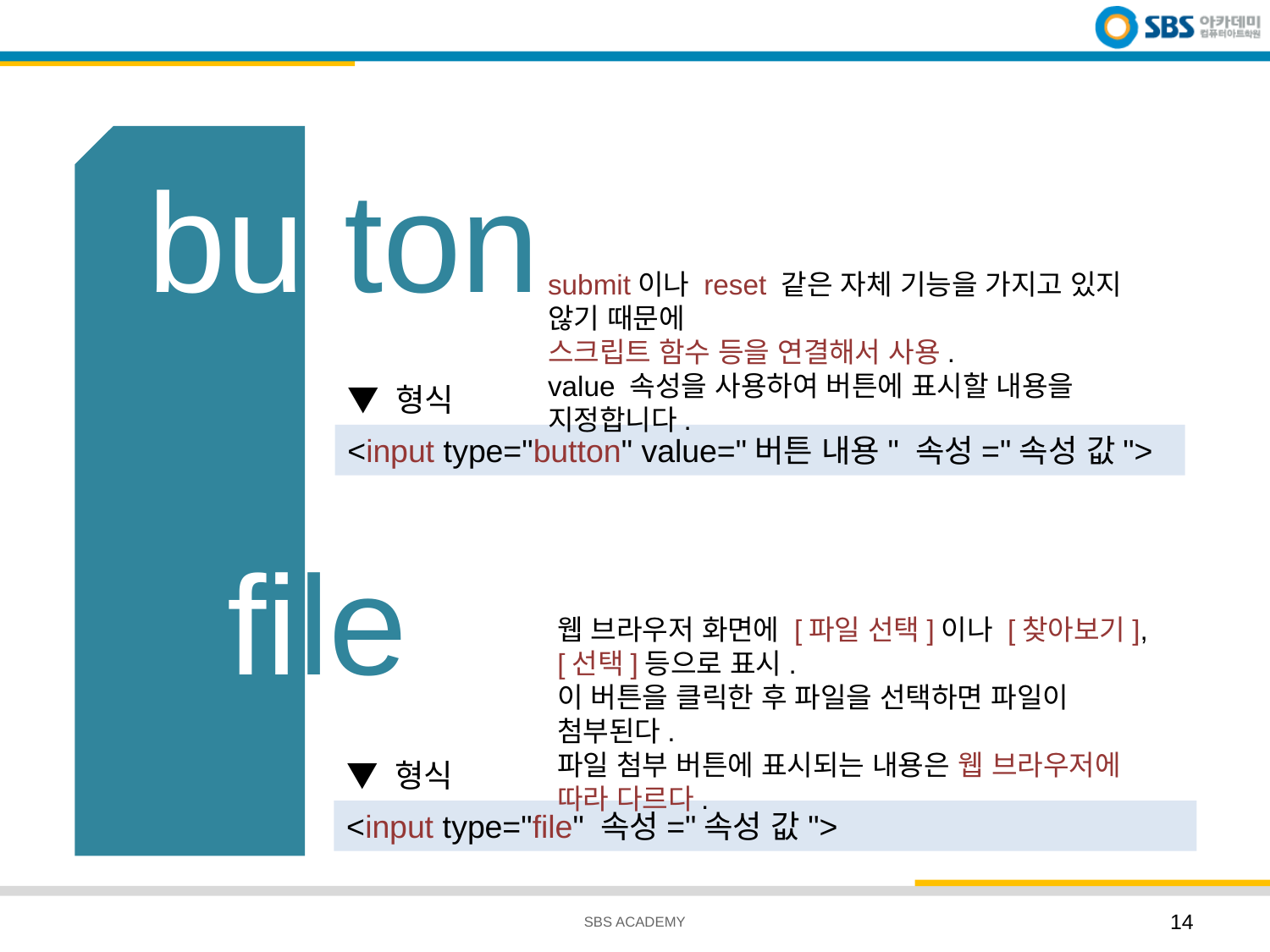

# button
submit이나 reset 같은 자체 기능을 가지고 있지 않기 때문에
스크립트 함수 등을 연결해서 사용.
value 속성을 사용하여 버튼에 표시할 내용을 지정합니다.
▼ 형식
<input type="button" value="버튼 내용" 속성="속성 값">
file
웹 브라우저 화면에 [파일 선택]이나 [찾아보기], [선택]등으로 표시.
이 버튼을 클릭한 후 파일을 선택하면 파일이 첨부된다.
파일 첨부 버튼에 표시되는 내용은 웹 브라우저에 따라 다르다.
▼ 형식
<input type="file" 속성="속성 값">
SBS ACADEMY
14